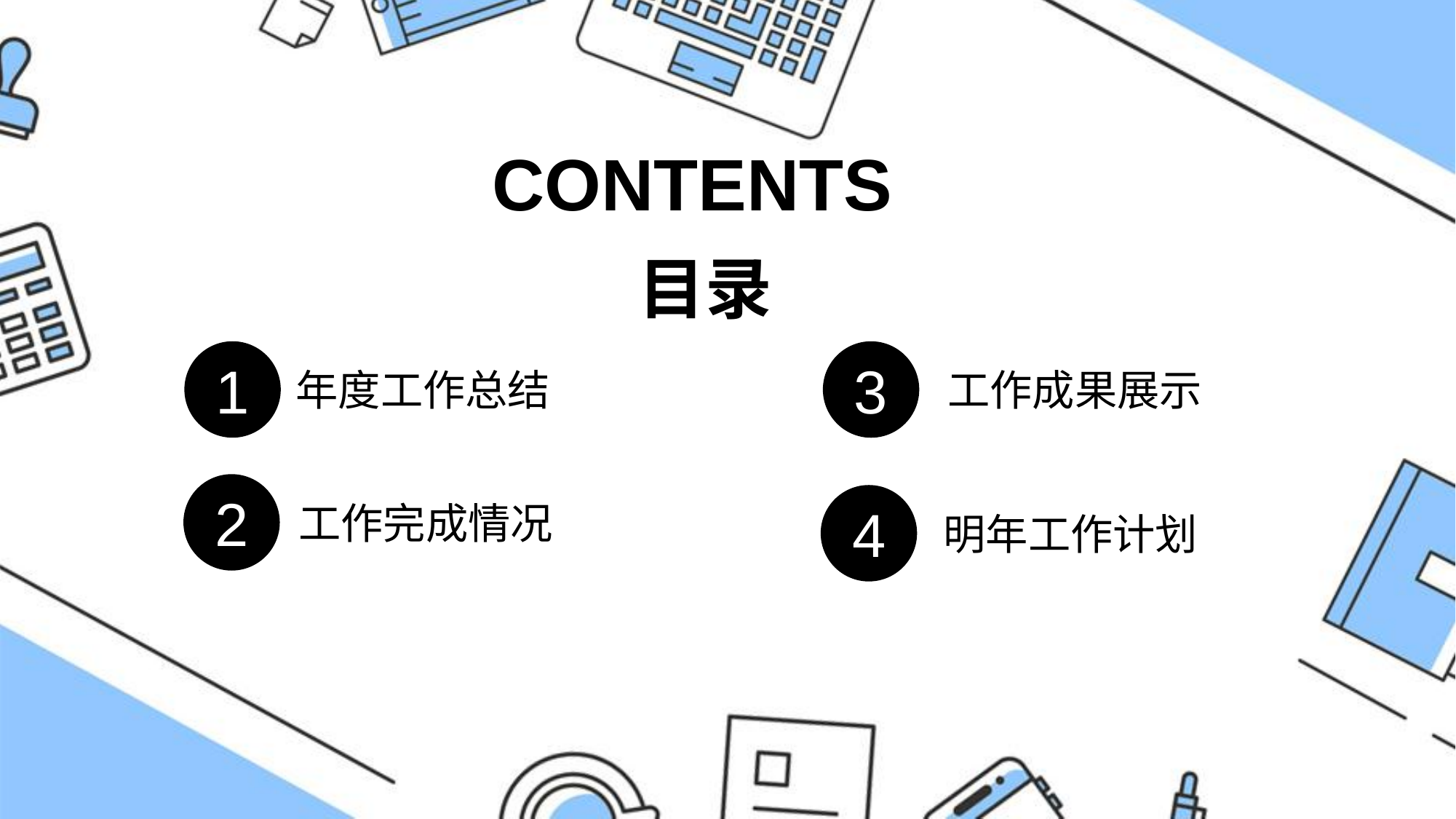

CONTENTS
目录
1
3
年度工作总结
工作成果展示
2
4
工作完成情况
明年工作计划